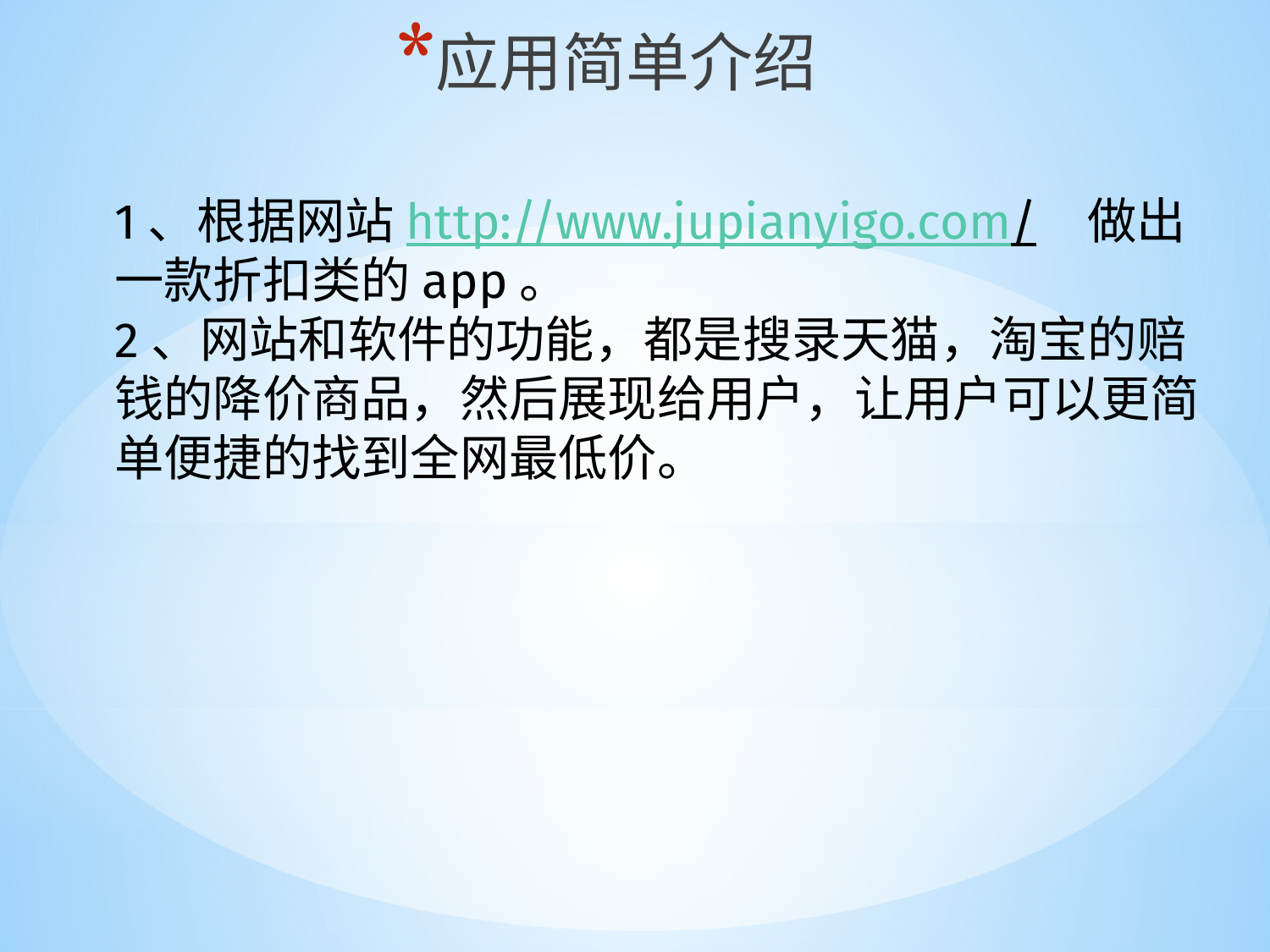

应用简单介绍
1、根据网站http://www.jupianyigo.com/   做出一款折扣类的app。
2、网站和软件的功能，都是搜录天猫，淘宝的赔钱的降价商品，然后展现给用户，让用户可以更简单便捷的找到全网最低价。